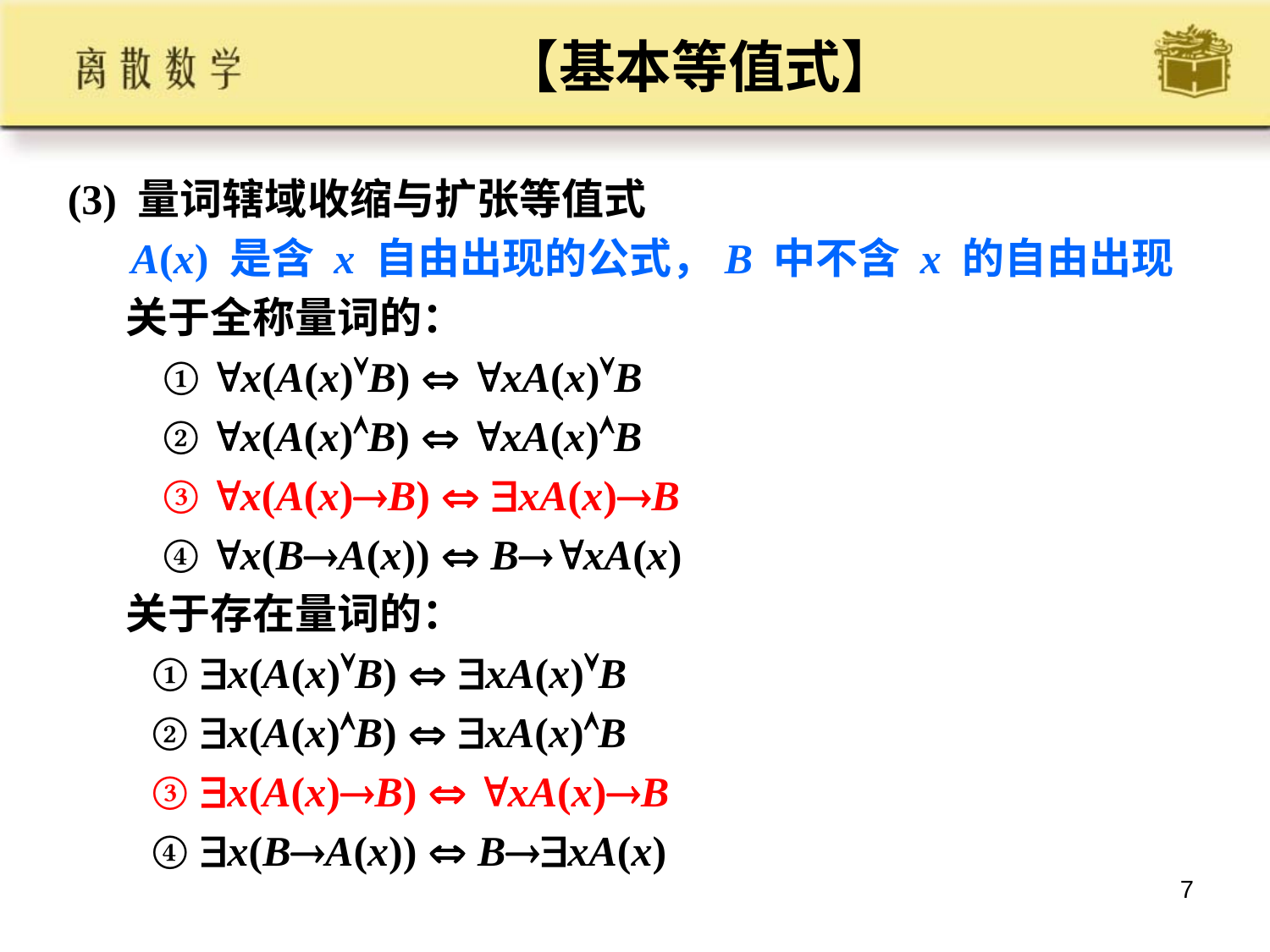

# 【基本等值式】
(3) 量词辖域收缩与扩张等值式
      A(x) 是含 x 自由出现的公式，B 中不含 x 的自由出现
     关于全称量词的：
         ① ∀x(A(x)∨B) ⇔ ∀xA(x)∨B
         ② ∀x(A(x)∧B) ⇔ ∀xA(x)∧B
         ③ ∀x(A(x)→B) ⇔ ∃xA(x)→B
         ④ ∀x(B→A(x)) ⇔ B→∀xA(x)
     关于存在量词的：
        ① ∃x(A(x)∨B) ⇔ ∃xA(x)∨B
        ② ∃x(A(x)∧B) ⇔ ∃xA(x)∧B
        ③ ∃x(A(x)→B) ⇔ ∀xA(x)→B
        ④ ∃x(B→A(x)) ⇔ B→∃xA(x)

7